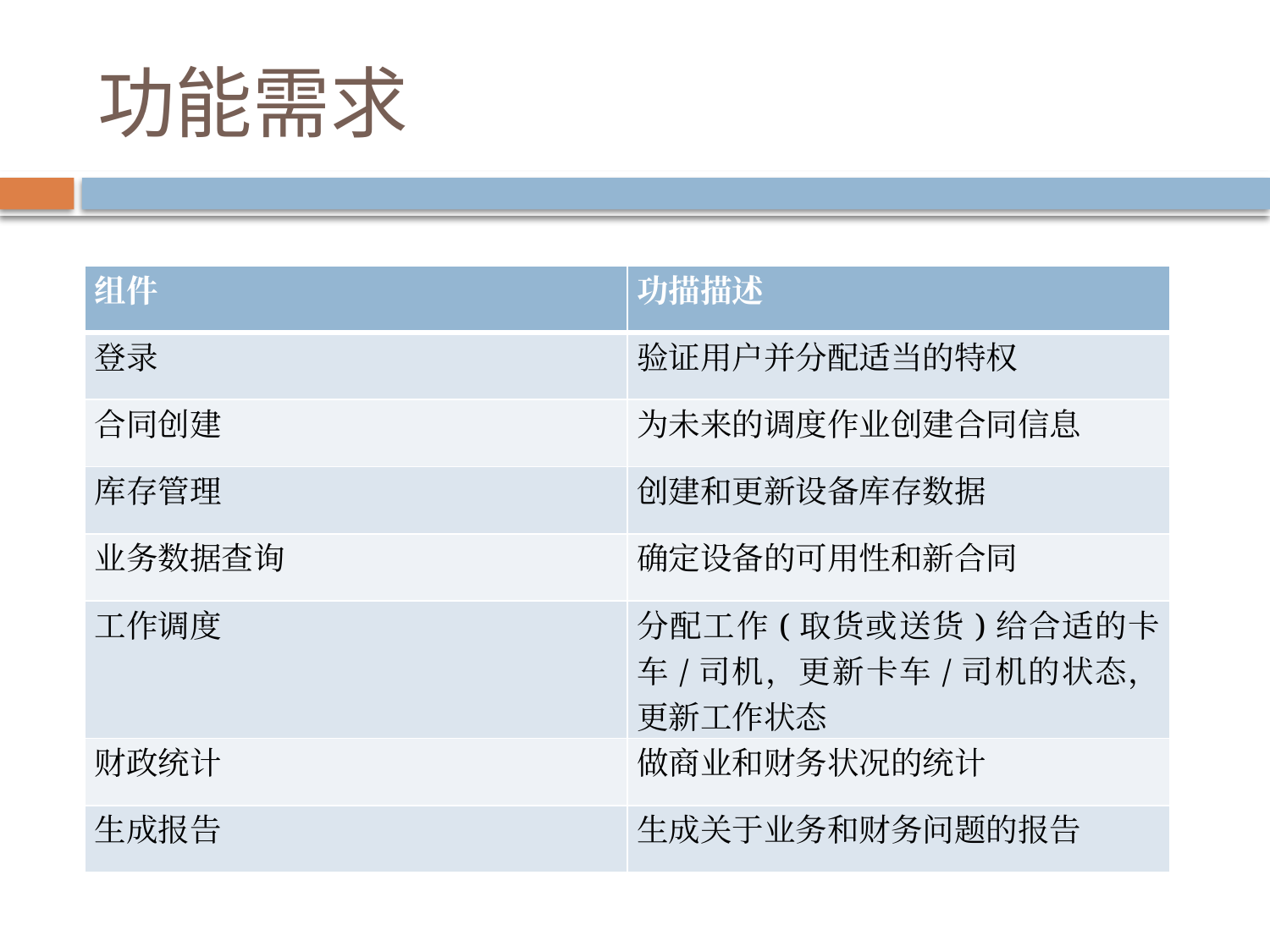

# 功能需求
| 组件 | 功描描述 |
| --- | --- |
| 登录 | 验证用户并分配适当的特权 |
| 合同创建 | 为未来的调度作业创建合同信息 |
| 库存管理 | 创建和更新设备库存数据 |
| 业务数据查询 | 确定设备的可用性和新合同 |
| 工作调度 | 分配工作(取货或送货)给合适的卡车/司机，更新卡车/司机的状态，更新工作状态 |
| 财政统计 | 做商业和财务状况的统计 |
| 生成报告 | 生成关于业务和财务问题的报告 |